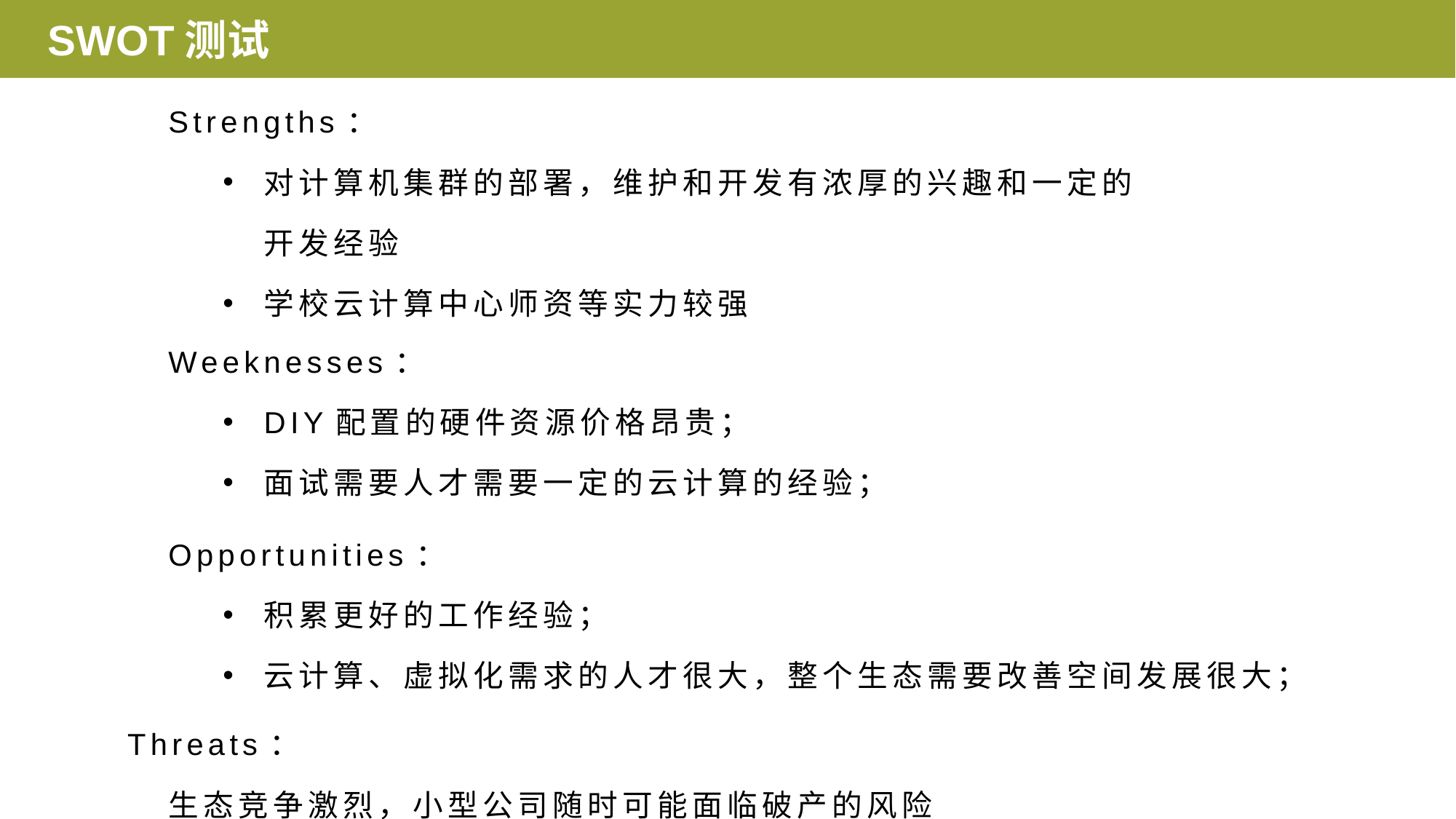

SWOT测试
Strengths：
对计算机集群的部署，维护和开发有浓厚的兴趣和一定的开发经验
学校云计算中心师资等实力较强
Weeknesses：
DIY配置的硬件资源价格昂贵；
面试需要人才需要一定的云计算的经验；
Opportunities：
积累更好的工作经验；
云计算、虚拟化需求的人才很大，整个生态需要改善空间发展很大；

Threats：
	生态竞争激烈，小型公司随时可能面临破产的风险